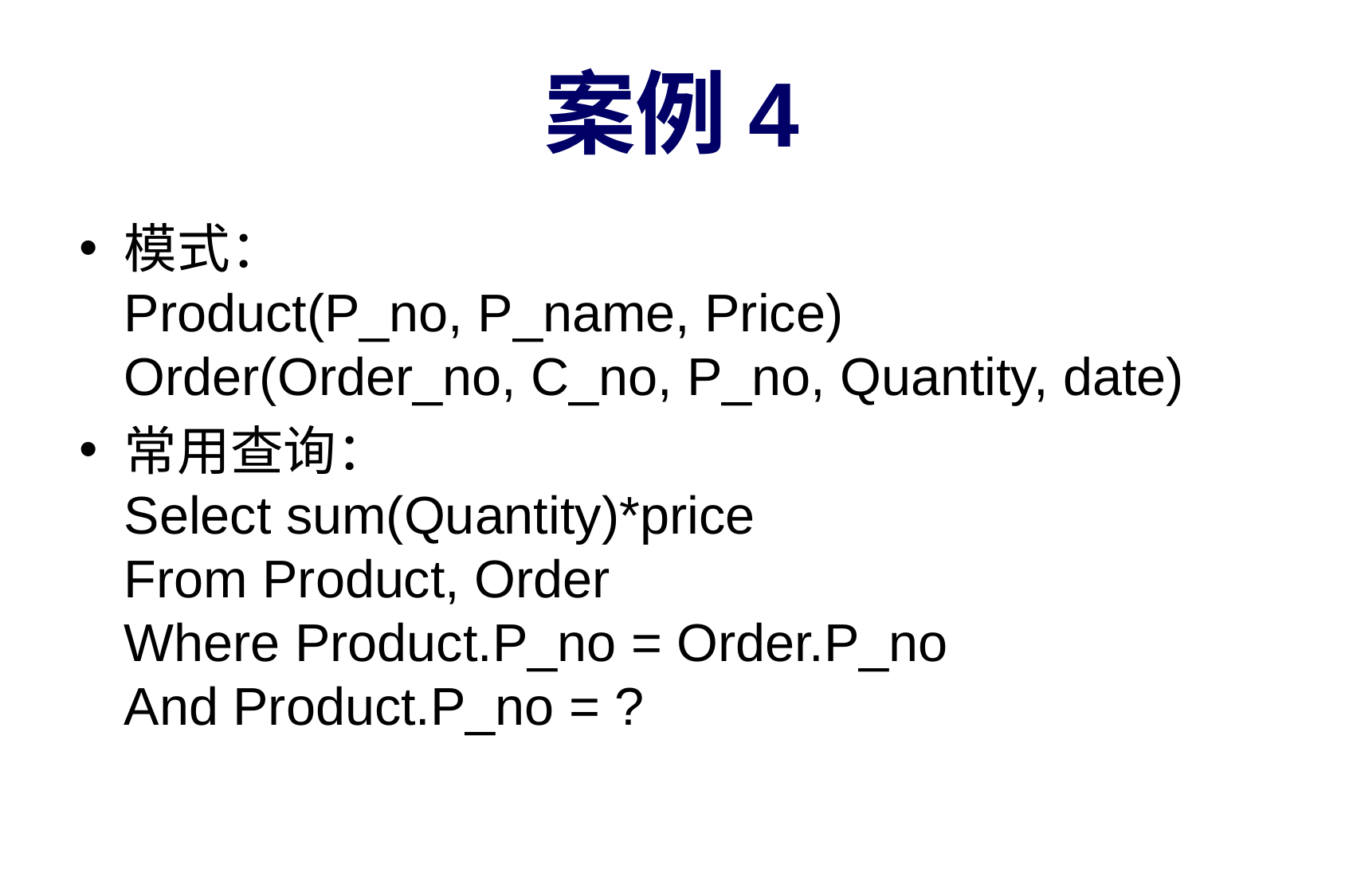

# 案例4
模式：
Product(P_no, P_name, Price)
Order(Order_no, C_no, P_no, Quantity, date)
常用查询：
Select sum(Quantity)*price
From Product, Order
Where Product.P_no = Order.P_no
And Product.P_no = ?